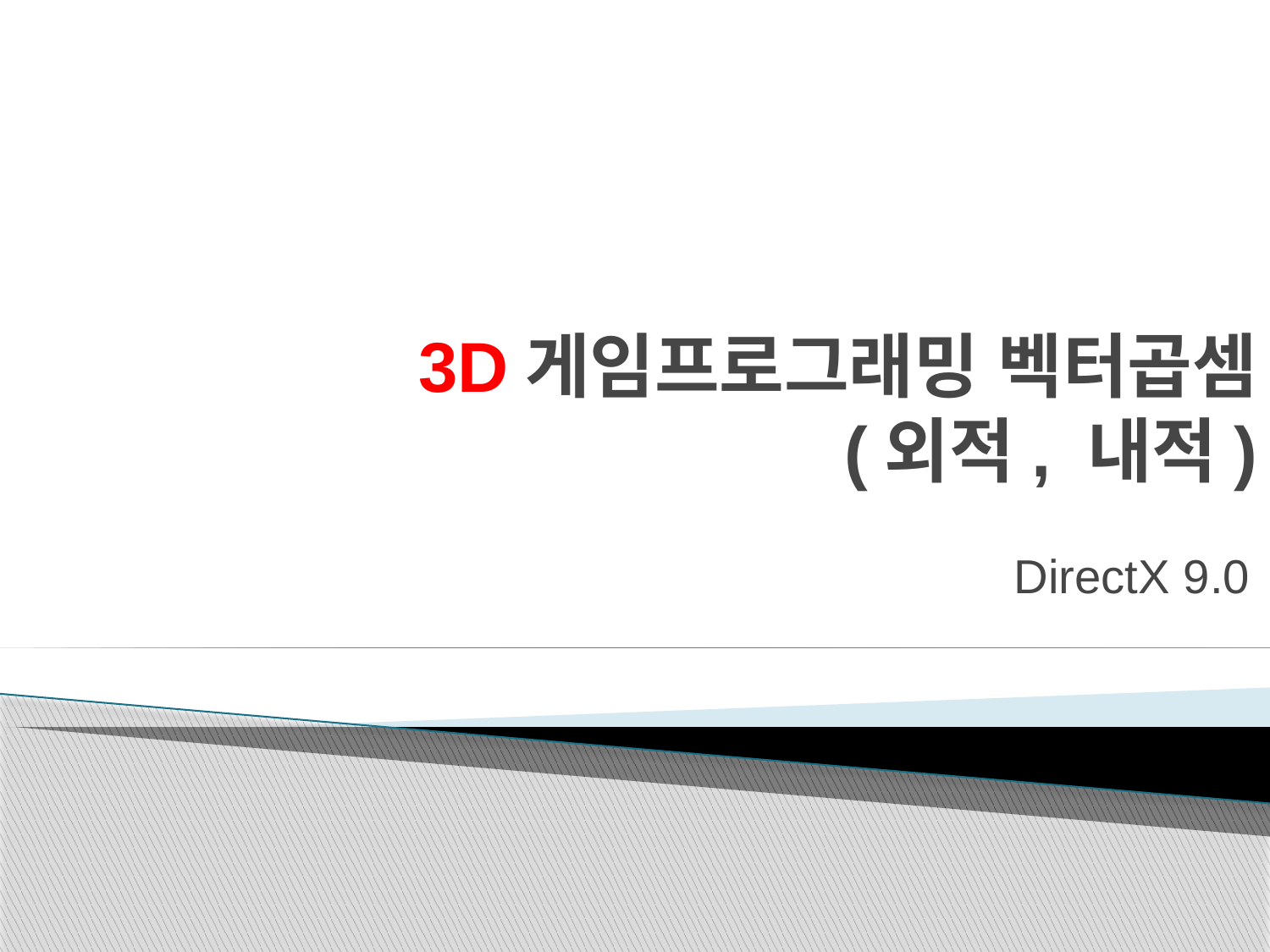

# 3D게임프로그래밍 벡터곱셈 (외적, 내적)
DirectX 9.0